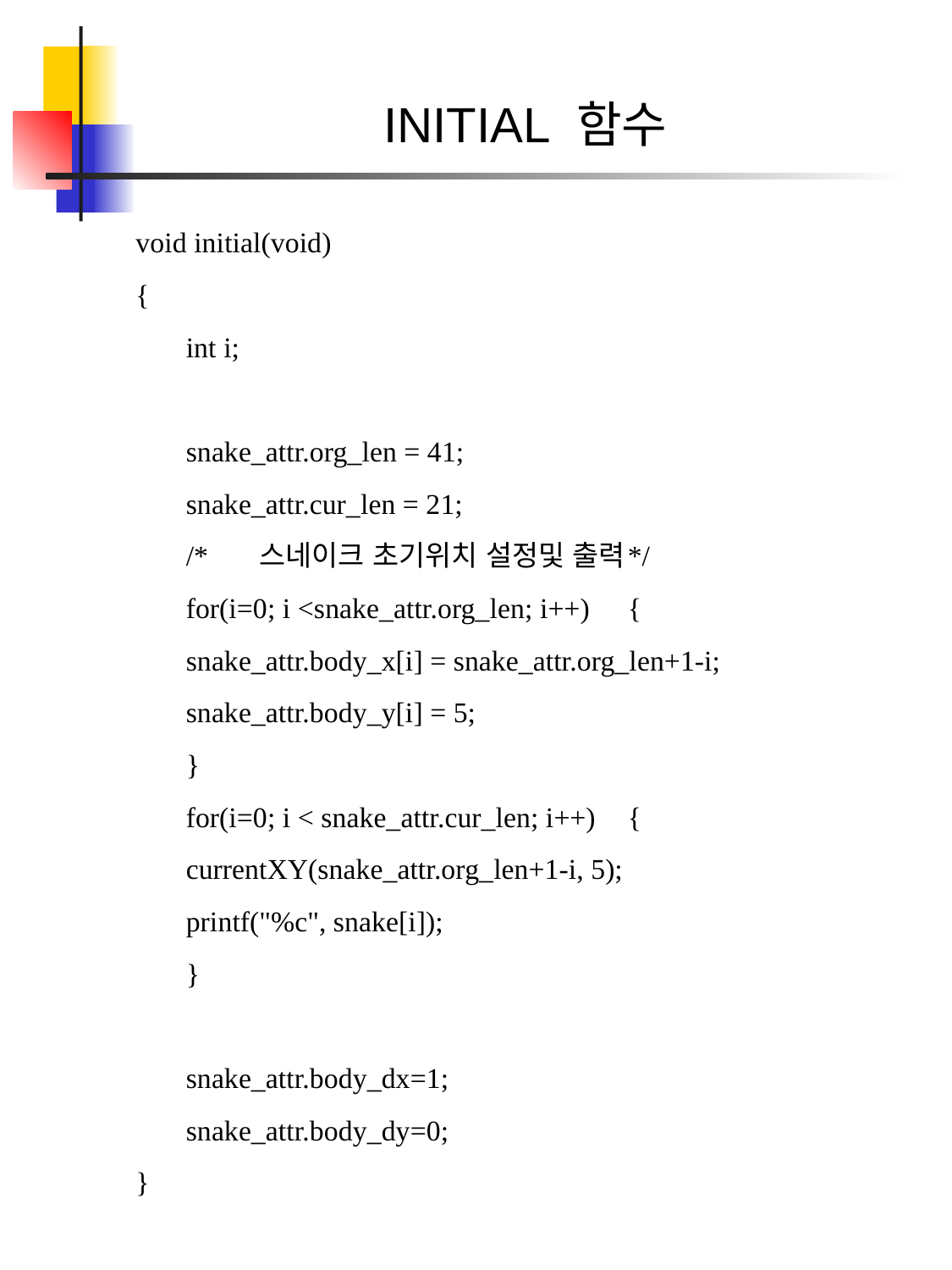

# INITIAL 함수
void initial(void)
{
	int i;

	snake_attr.org_len = 41;
	snake_attr.cur_len = 21;
	/*		스네이크 초기위치 설정및 출력		*/
	for(i=0; i <snake_attr.org_len; i++)	{
		snake_attr.body_x[i] = snake_attr.org_len+1-i;
		snake_attr.body_y[i] = 5;
	}
	for(i=0; i < snake_attr.cur_len; i++) 	{
		currentXY(snake_attr.org_len+1-i, 5);
		printf("%c", snake[i]);
	}

	snake_attr.body_dx=1;
	snake_attr.body_dy=0;
}